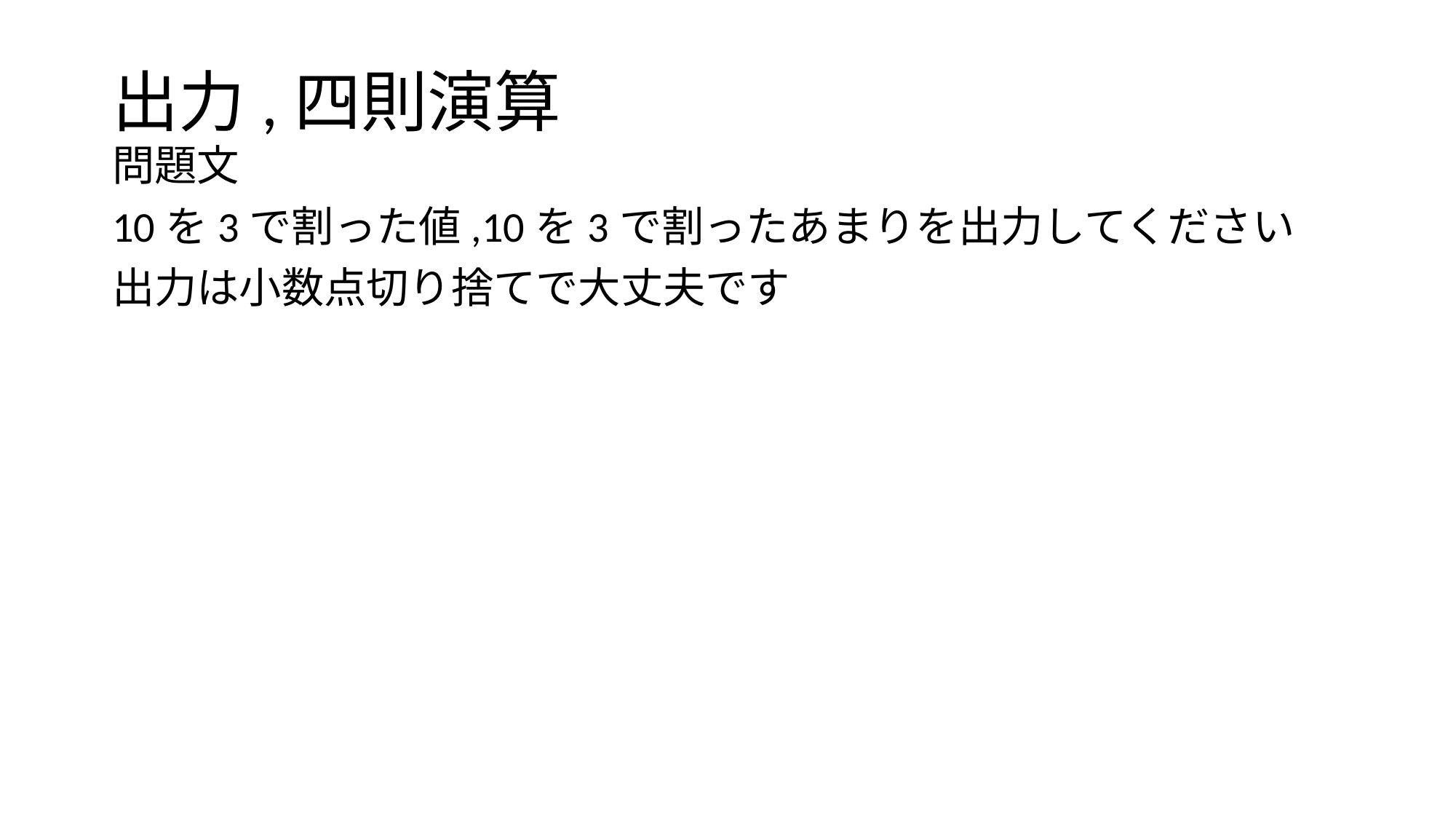

出力,四則演算
問題文
10を3で割った値,10を3で割ったあまりを出力してください
出力は小数点切り捨てで大丈夫です